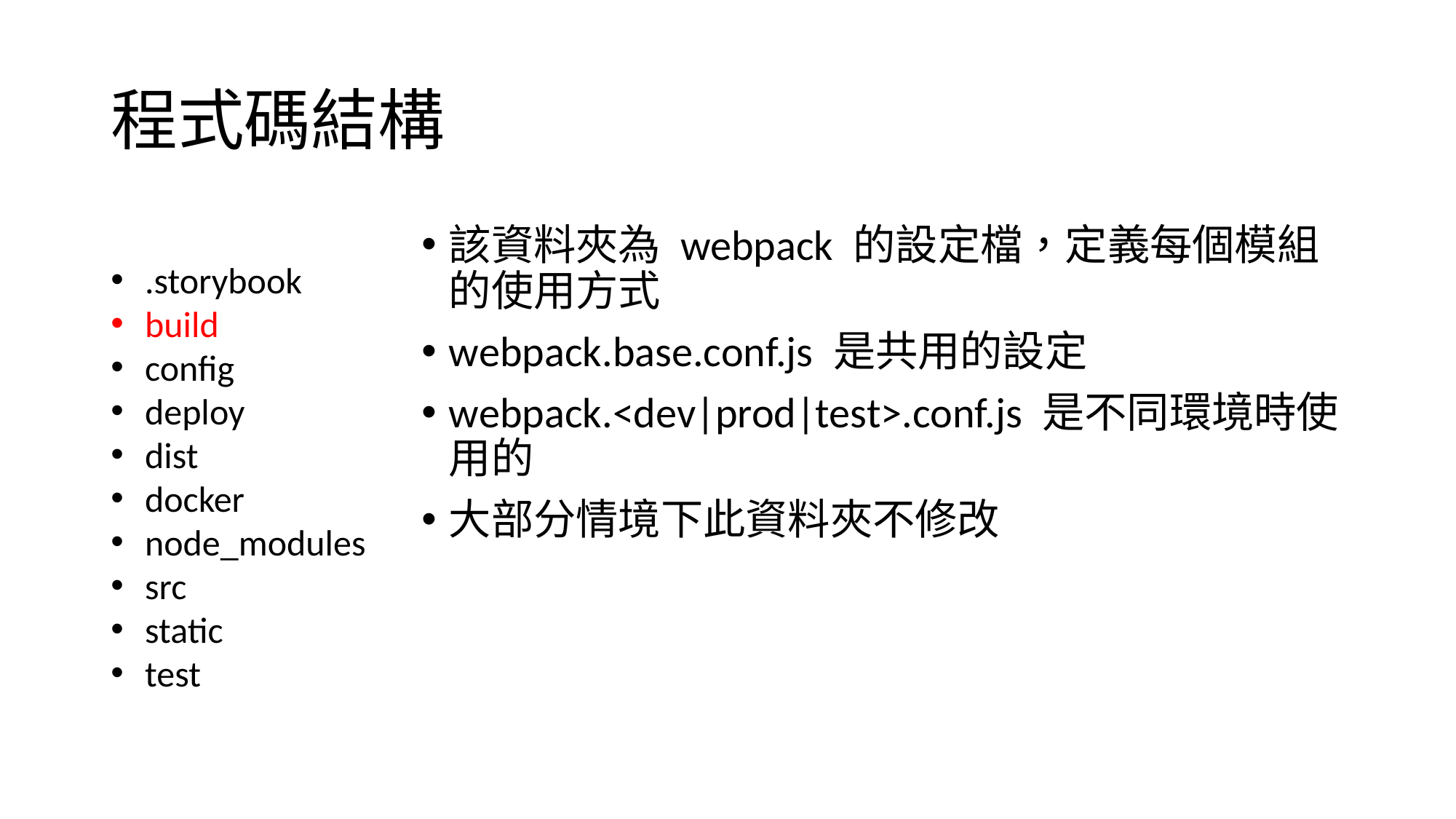

# 程式碼結構
該資料夾為 webpack 的設定檔，定義每個模組的使用方式
webpack.base.conf.js 是共用的設定
webpack.<dev|prod|test>.conf.js 是不同環境時使用的
大部分情境下此資料夾不修改
.storybook
build
config
deploy
dist
docker
node_modules
src
static
test